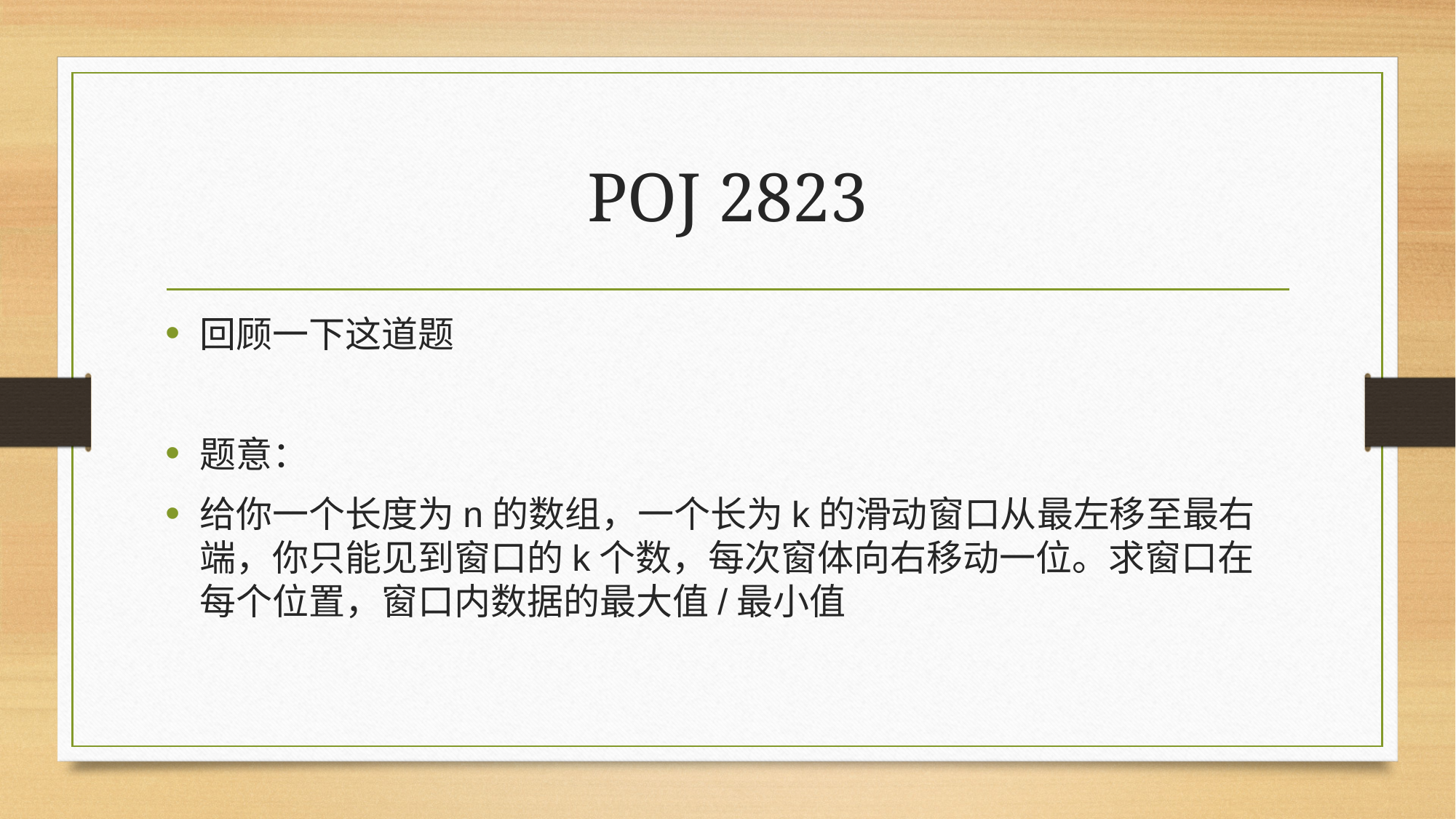

# POJ 2823
回顾一下这道题

题意：
给你一个长度为n的数组，一个长为k的滑动窗口从最左移至最右端，你只能见到窗口的k个数，每次窗体向右移动一位。求窗口在每个位置，窗口内数据的最大值/最小值